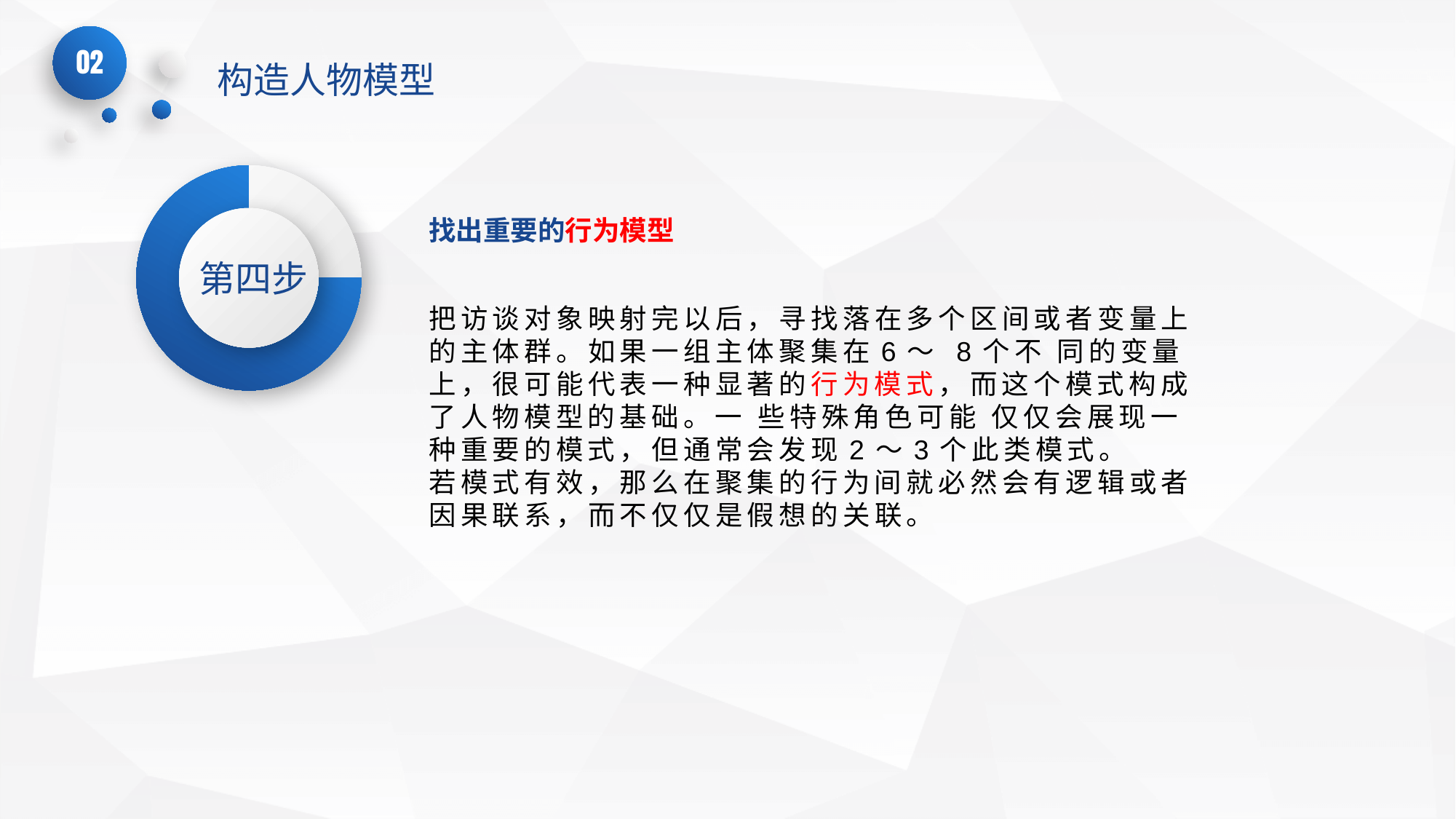

02

构造人物模型

找出重要的行为模型
把访谈对象映射完以后，寻找落在多个区间或者变量上的主体群。如果一组主体聚集在6〜 8个不 同的变量上，很可能代表一种显著的行为模式，而这个模式构成了人物模型的基础。一 些特殊角色可能 仅仅会展现一种重要的模式，但通常会发现2〜3个此类模式。
若模式有效，那么在聚集的行为间就必然会有逻辑或者因果联系，而不仅仅是假想的关联。

第四步